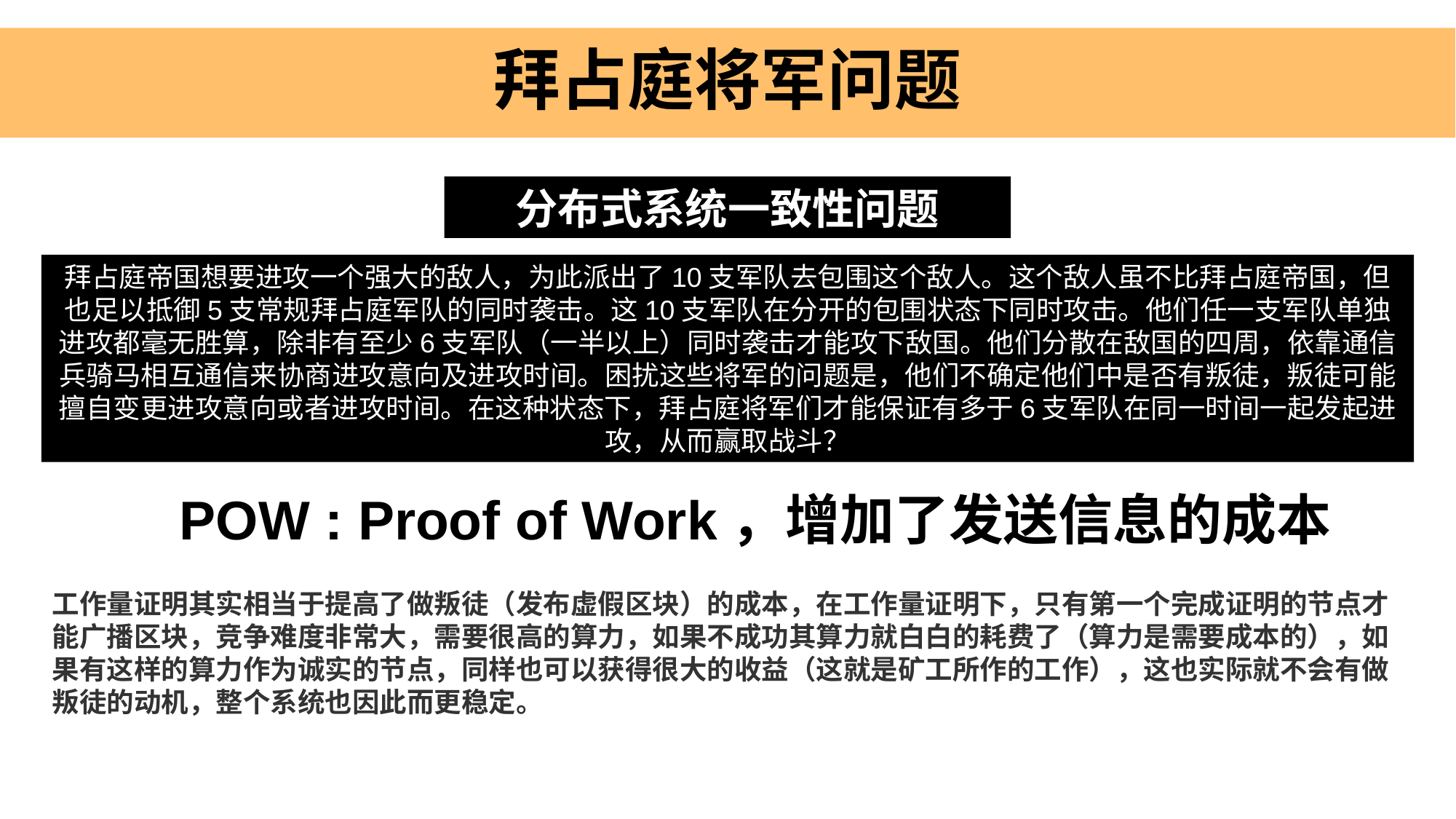

# 拜占庭将军问题
分布式系统一致性问题
拜占庭帝国想要进攻一个强大的敌人，为此派出了10支军队去包围这个敌人。这个敌人虽不比拜占庭帝国，但也足以抵御5支常规拜占庭军队的同时袭击。这10支军队在分开的包围状态下同时攻击。他们任一支军队单独进攻都毫无胜算，除非有至少6支军队（一半以上）同时袭击才能攻下敌国。他们分散在敌国的四周，依靠通信兵骑马相互通信来协商进攻意向及进攻时间。困扰这些将军的问题是，他们不确定他们中是否有叛徒，叛徒可能擅自变更进攻意向或者进攻时间。在这种状态下，拜占庭将军们才能保证有多于6支军队在同一时间一起发起进攻，从而赢取战斗？
POW : Proof of Work，增加了发送信息的成本
工作量证明其实相当于提高了做叛徒（发布虚假区块）的成本，在工作量证明下，只有第一个完成证明的节点才能广播区块，竞争难度非常大，需要很高的算力，如果不成功其算力就白白的耗费了（算力是需要成本的），如果有这样的算力作为诚实的节点，同样也可以获得很大的收益（这就是矿工所作的工作），这也实际就不会有做叛徒的动机，整个系统也因此而更稳定。